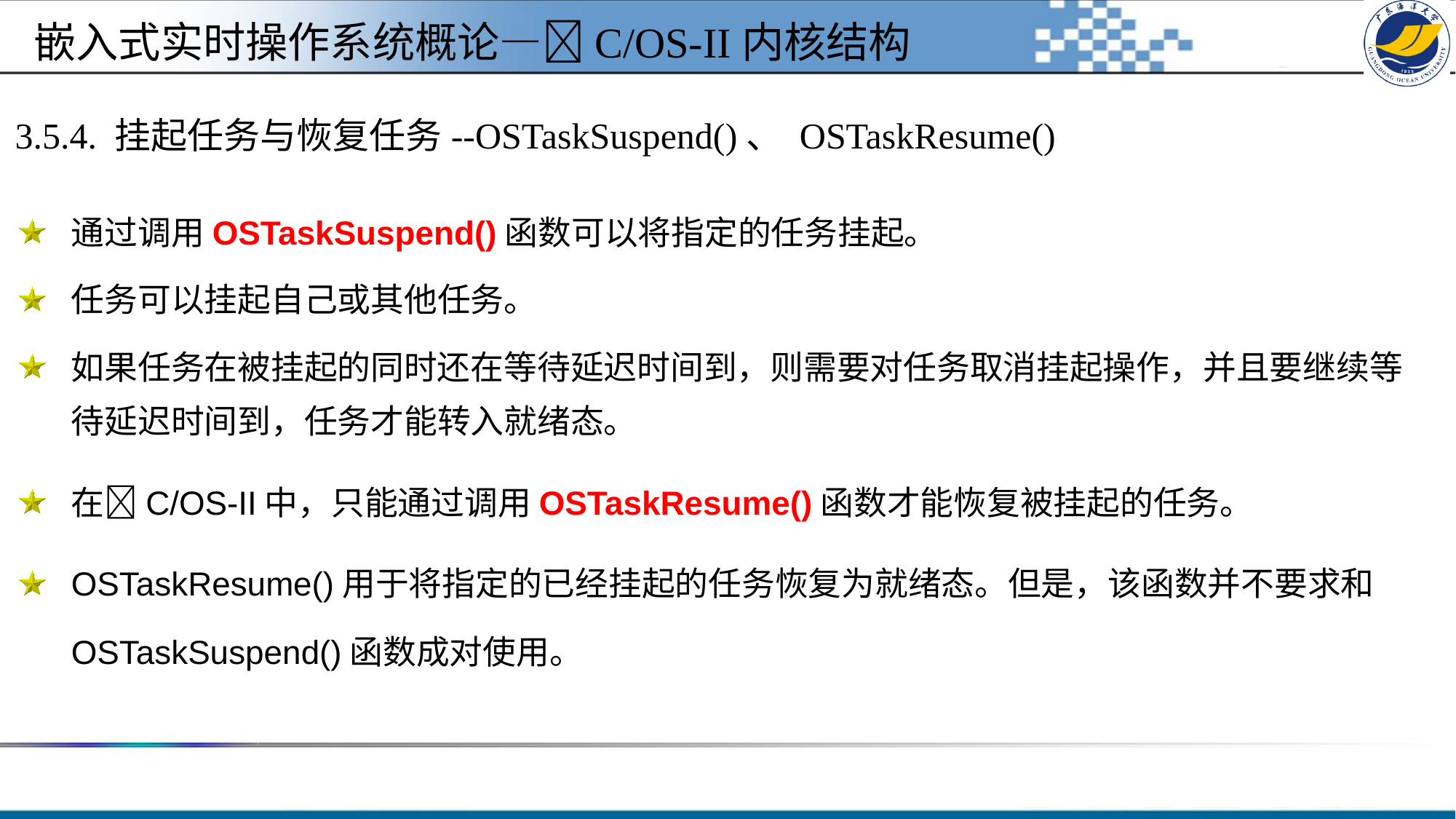

嵌入式实时操作系统概论—μC/OS-II内核结构
# 3.5.4. 挂起任务与恢复任务--OSTaskSuspend()、 OSTaskResume()
通过调用OSTaskSuspend()函数可以将指定的任务挂起。
任务可以挂起自己或其他任务。
如果任务在被挂起的同时还在等待延迟时间到，则需要对任务取消挂起操作，并且要继续等待延迟时间到，任务才能转入就绪态。
在μC/OS-II中，只能通过调用OSTaskResume()函数才能恢复被挂起的任务。
OSTaskResume()用于将指定的已经挂起的任务恢复为就绪态。但是，该函数并不要求和OSTaskSuspend()函数成对使用。

53